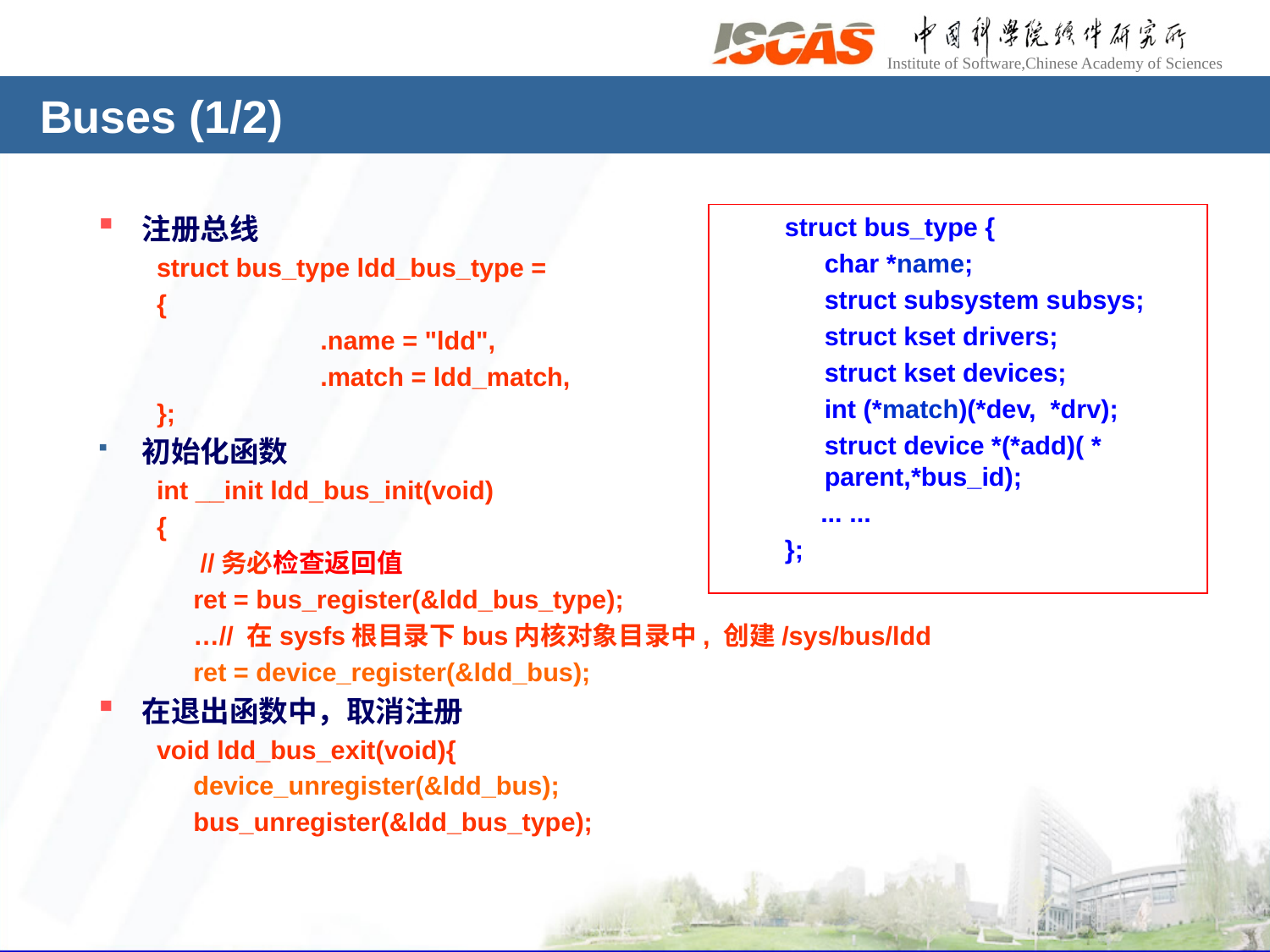

# Buses (1/2)
注册总线
struct bus_type ldd_bus_type =
{
		.name = "ldd",
		.match = ldd_match,
};
初始化函数
int __init ldd_bus_init(void)
{
	 //务必检查返回值
	ret = bus_register(&ldd_bus_type);
	…// 在sysfs根目录下bus内核对象目录中, 创建/sys/bus/ldd
	ret = device_register(&ldd_bus);
在退出函数中，取消注册
void ldd_bus_exit(void){
	device_unregister(&ldd_bus);
	bus_unregister(&ldd_bus_type);
struct bus_type {
	char *name;
	struct subsystem subsys;
	struct kset drivers;
	struct kset devices;
	int (*match)(*dev,  *drv);
	struct device *(*add)( * parent,*bus_id);
     ... ...
};